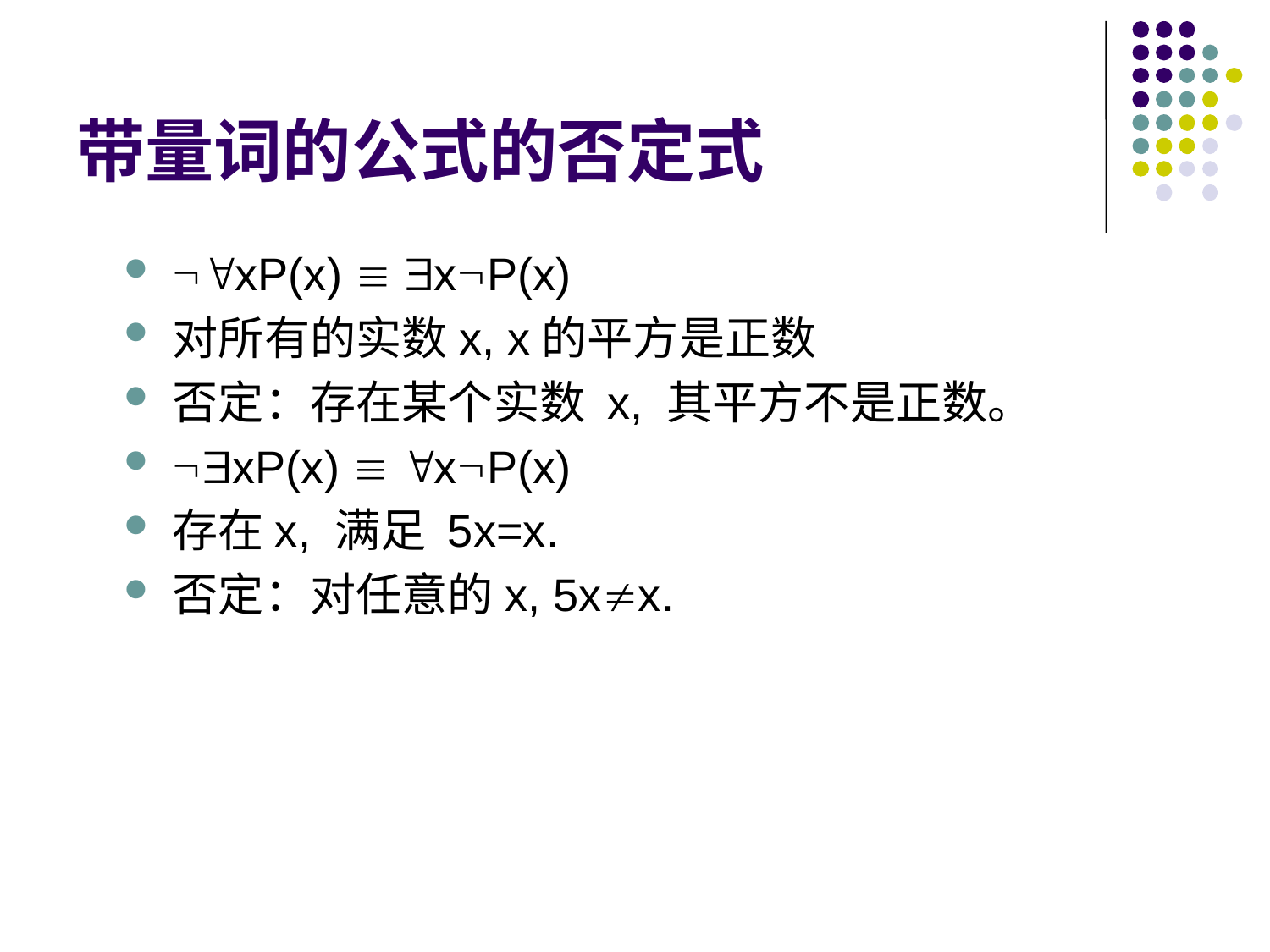

# 带量词的公式的否定式
¬∀xP(x) ≡ ∃x¬P(x)
对所有的实数x, x的平方是正数
否定：存在某个实数 x, 其平方不是正数。
¬∃xP(x) ≡ ∀x¬P(x)
存在x, 满足 5x=x.
否定：对任意的x, 5x≠x.